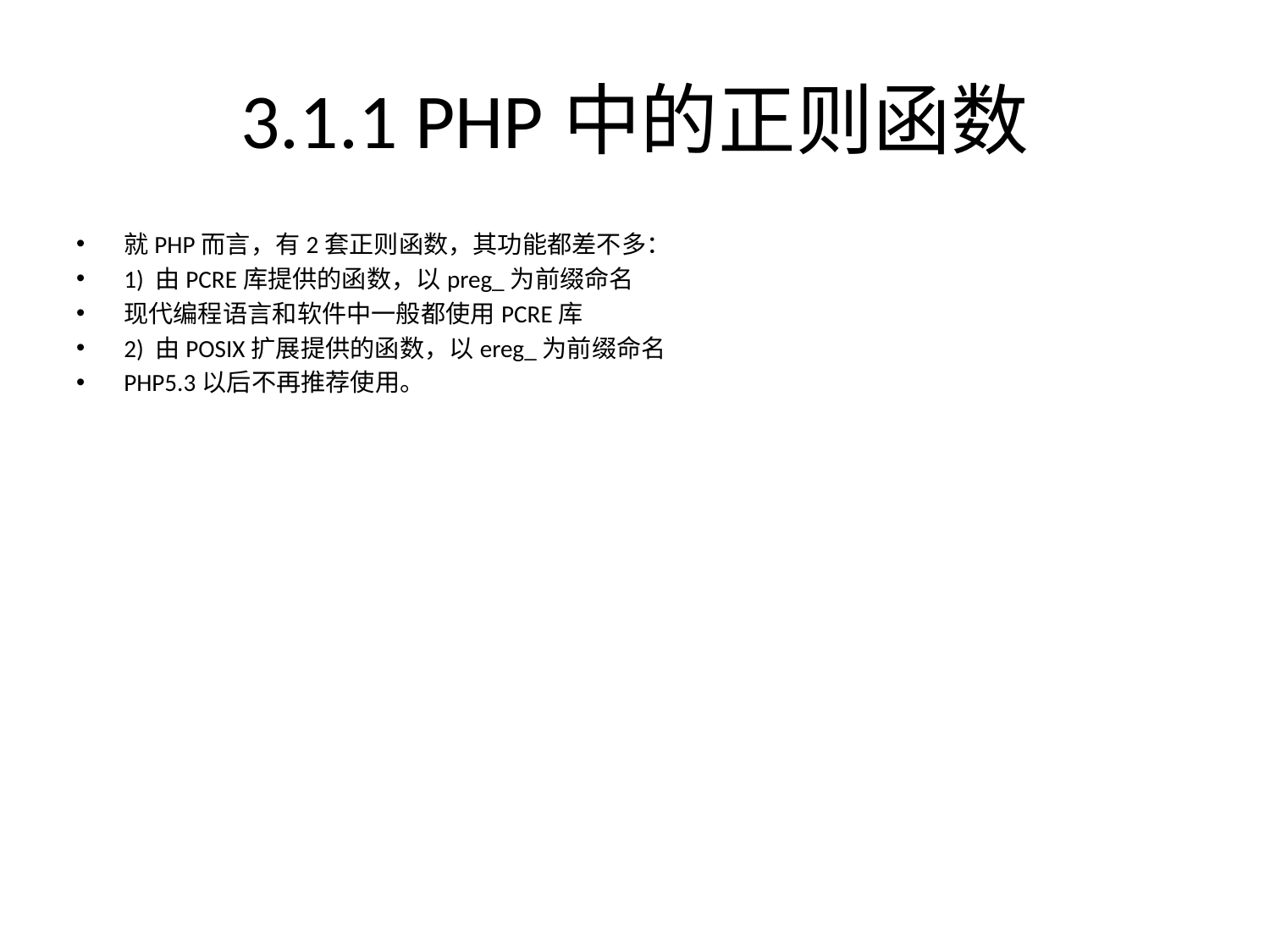

# 3.1.1 PHP中的正则函数
就PHP而言，有2套正则函数，其功能都差不多：
1) 由PCRE库提供的函数，以preg_为前缀命名
现代编程语言和软件中一般都使用PCRE库
2) 由POSIX扩展提供的函数，以ereg_为前缀命名
PHP5.3以后不再推荐使用。